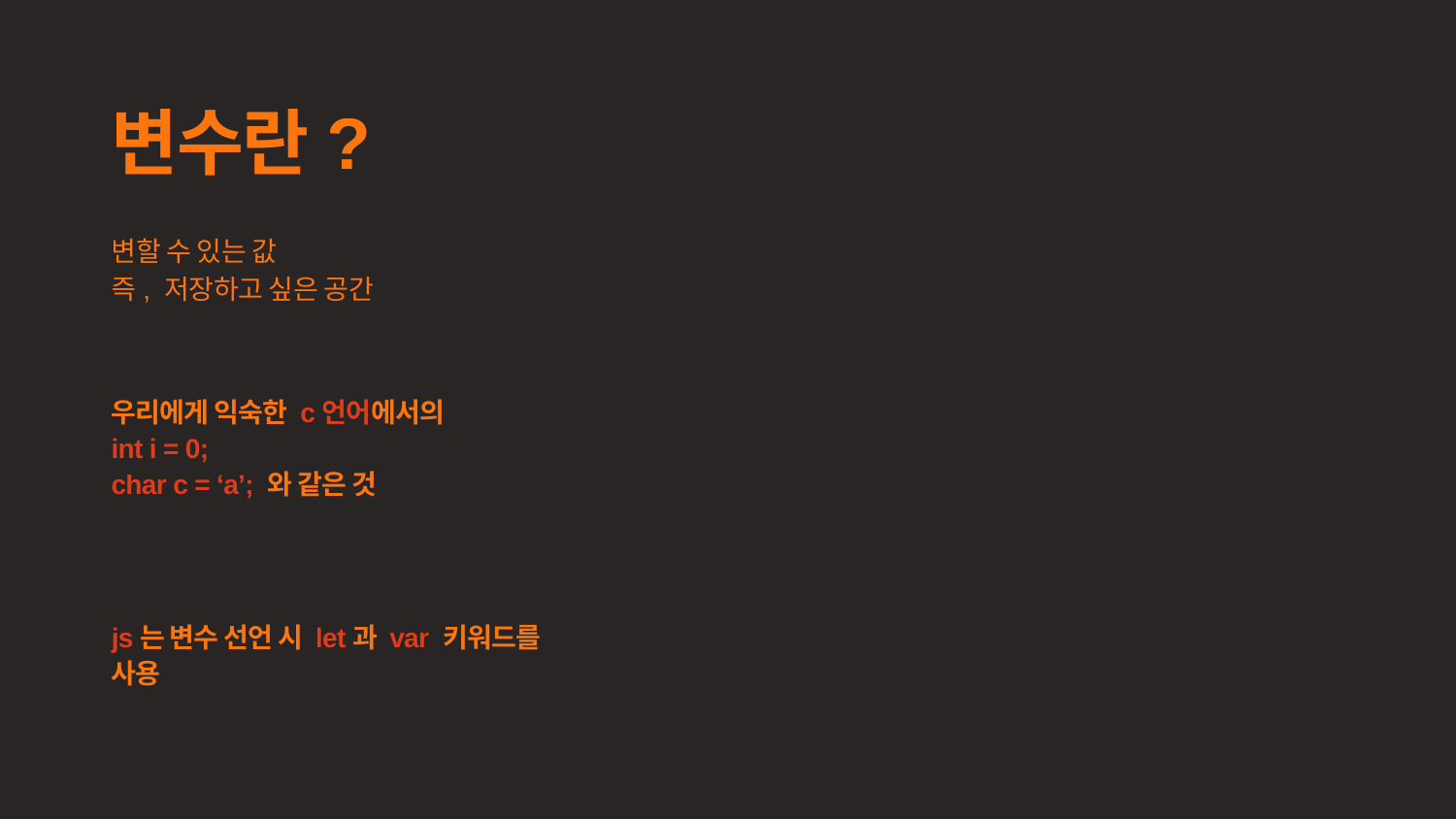

변수란?
변할 수 있는 값
즉, 저장하고 싶은 공간
우리에게 익숙한 c언어에서의
int i = 0;
char c = ‘a’; 와 같은 것
js는 변수 선언 시 let과 var 키워드를 사용